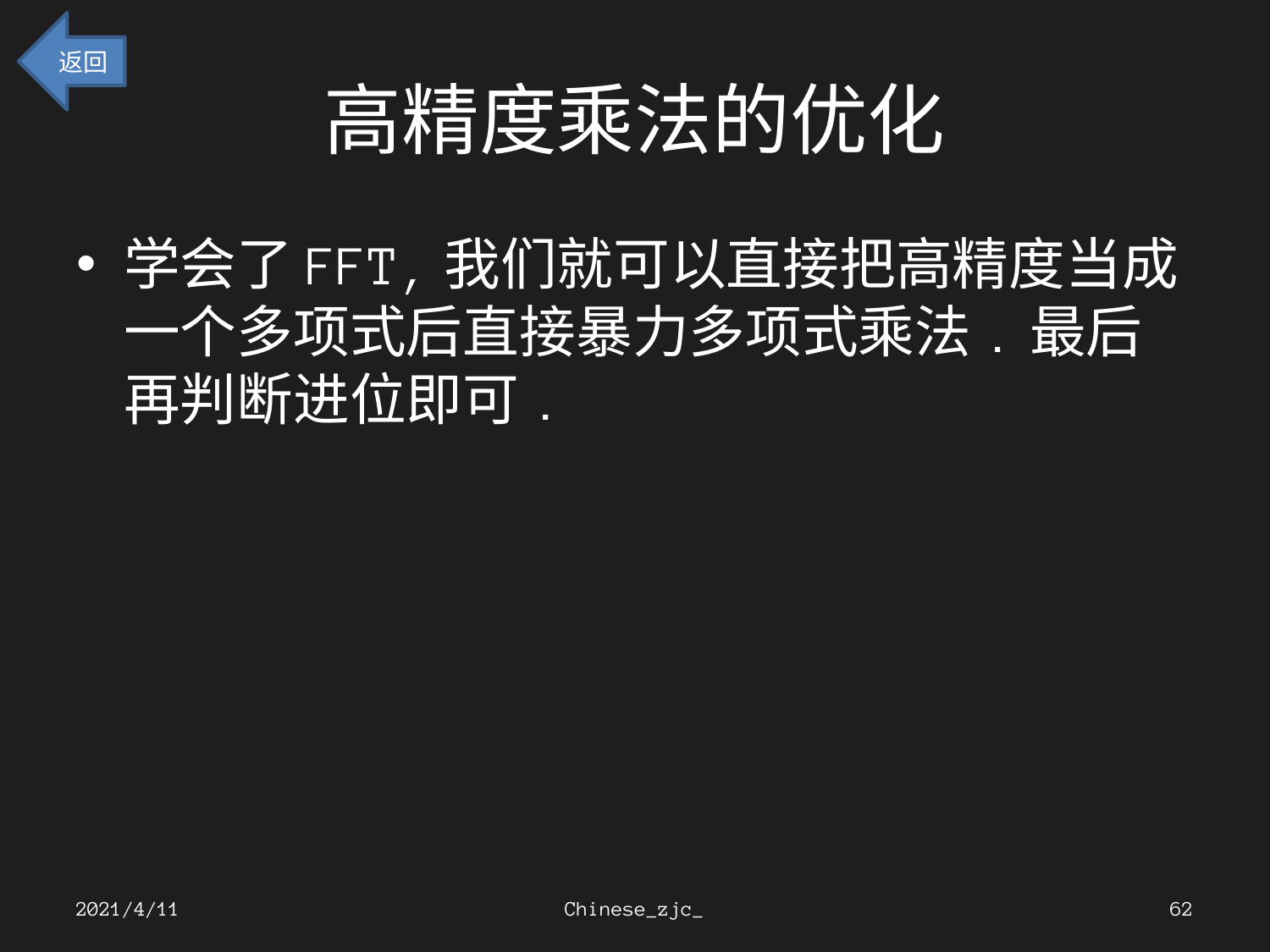

返回
# 高精度乘法的优化
学会了FFT,我们就可以直接把高精度当成一个多项式后直接暴力多项式乘法.最后再判断进位即可.
2021/4/11
Chinese_zjc_
62